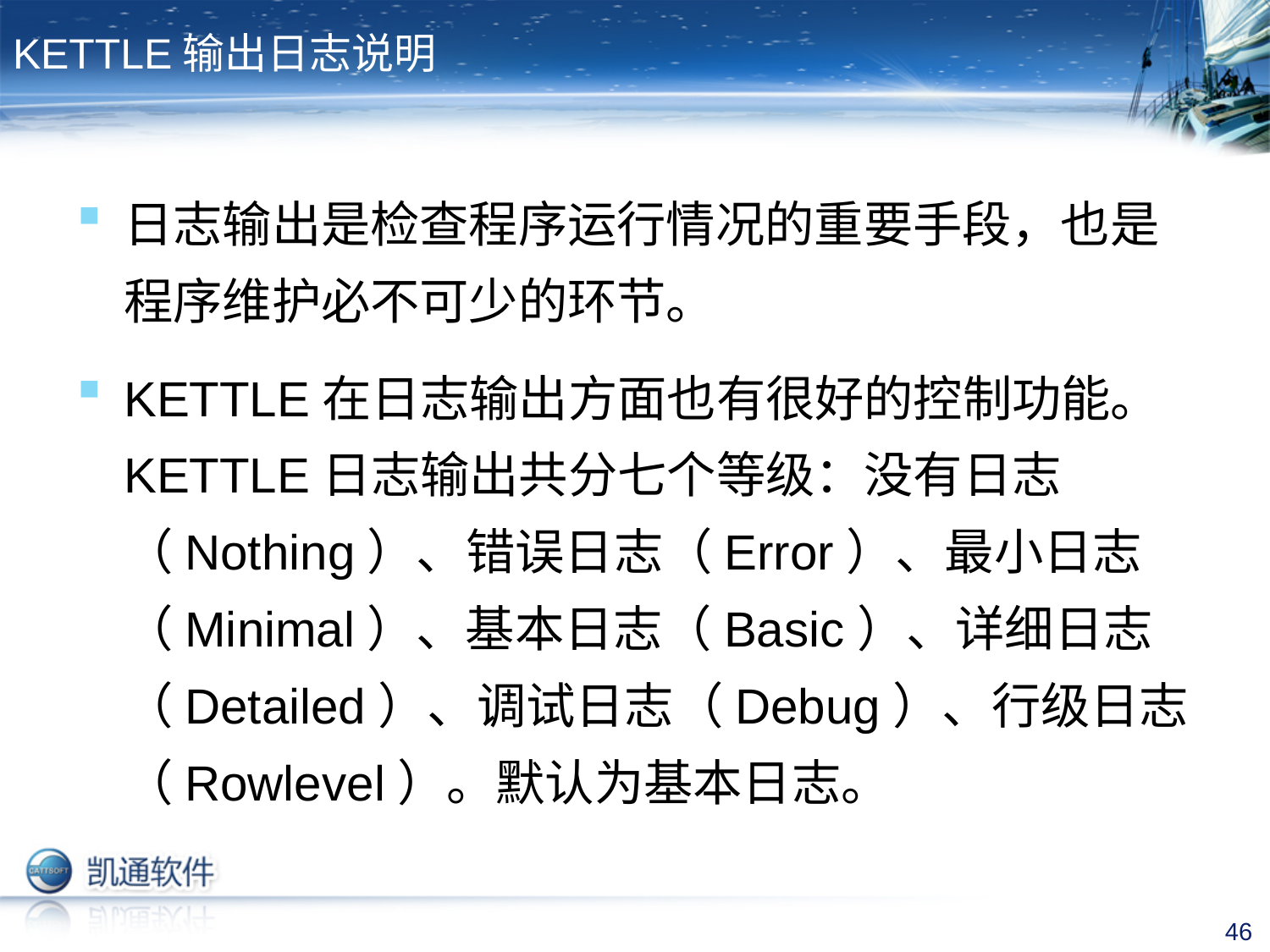

# KETTLE输出日志说明
日志输出是检查程序运行情况的重要手段，也是程序维护必不可少的环节。
KETTLE在日志输出方面也有很好的控制功能。KETTLE日志输出共分七个等级：没有日志（Nothing）、错误日志（Error）、最小日志（Minimal）、基本日志（Basic）、详细日志（Detailed）、调试日志（Debug）、行级日志（Rowlevel）。默认为基本日志。
46